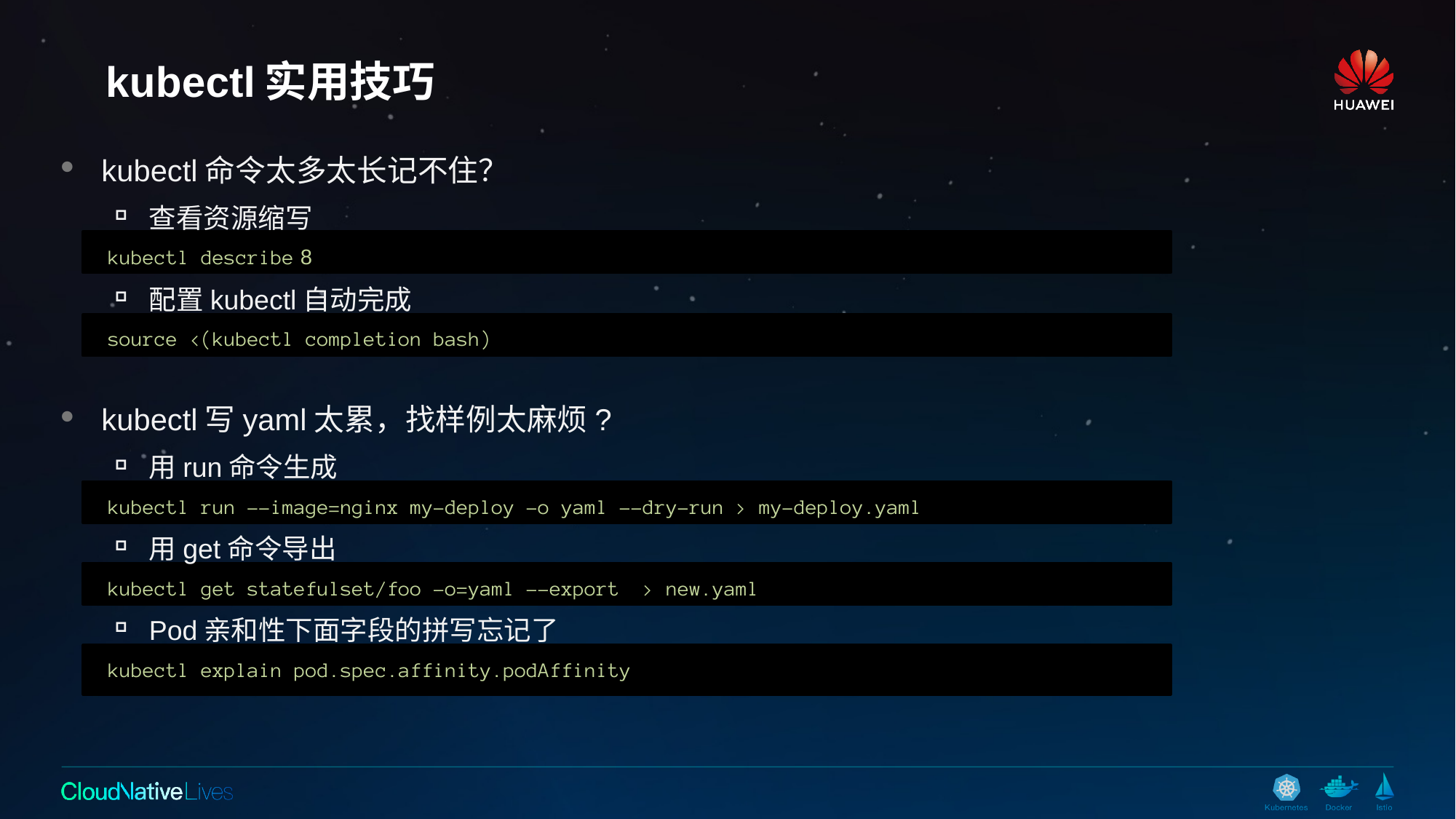

# kubectl实用技巧
kubectl命令太多太长记不住？
查看资源缩写
kubectl describe 8
配置kubectl自动完成
source <(kubectl completion bash)

kubectl写yaml太累，找样例太麻烦?
用run命令生成
kubectl run --image=nginx my-deploy -o yaml --dry-run > my-deploy.yaml
用get命令导出
kubectl get statefulset/foo -o=yaml --export  > new.yaml
Pod亲和性下面字段的拼写忘记了
kubectl explain pod.spec.affinity.podAffinity